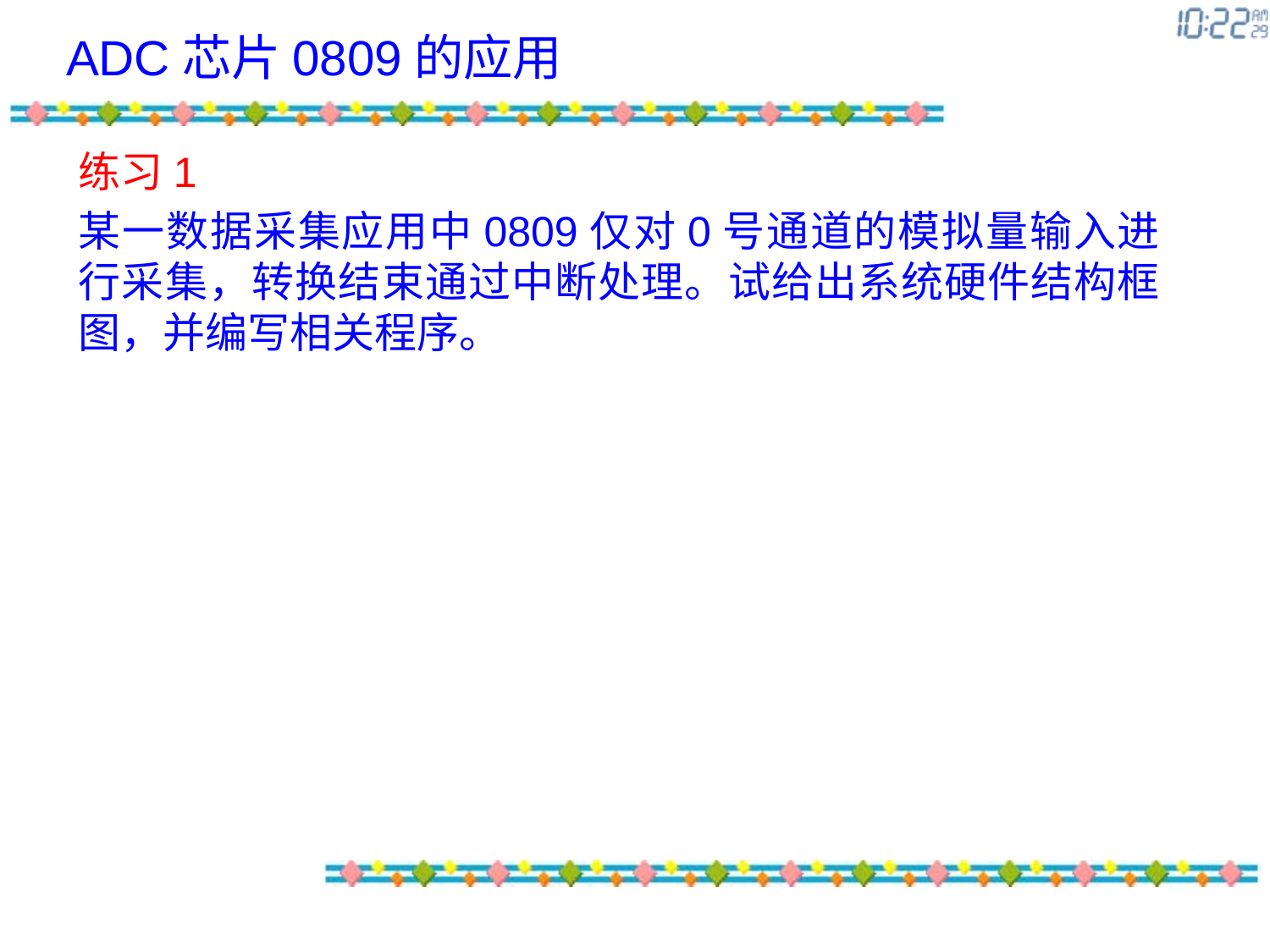

ADC芯片0809的应用
练习1
某一数据采集应用中0809仅对0号通道的模拟量输入进行采集，转换结束通过中断处理。试给出系统硬件结构框图，并编写相关程序。